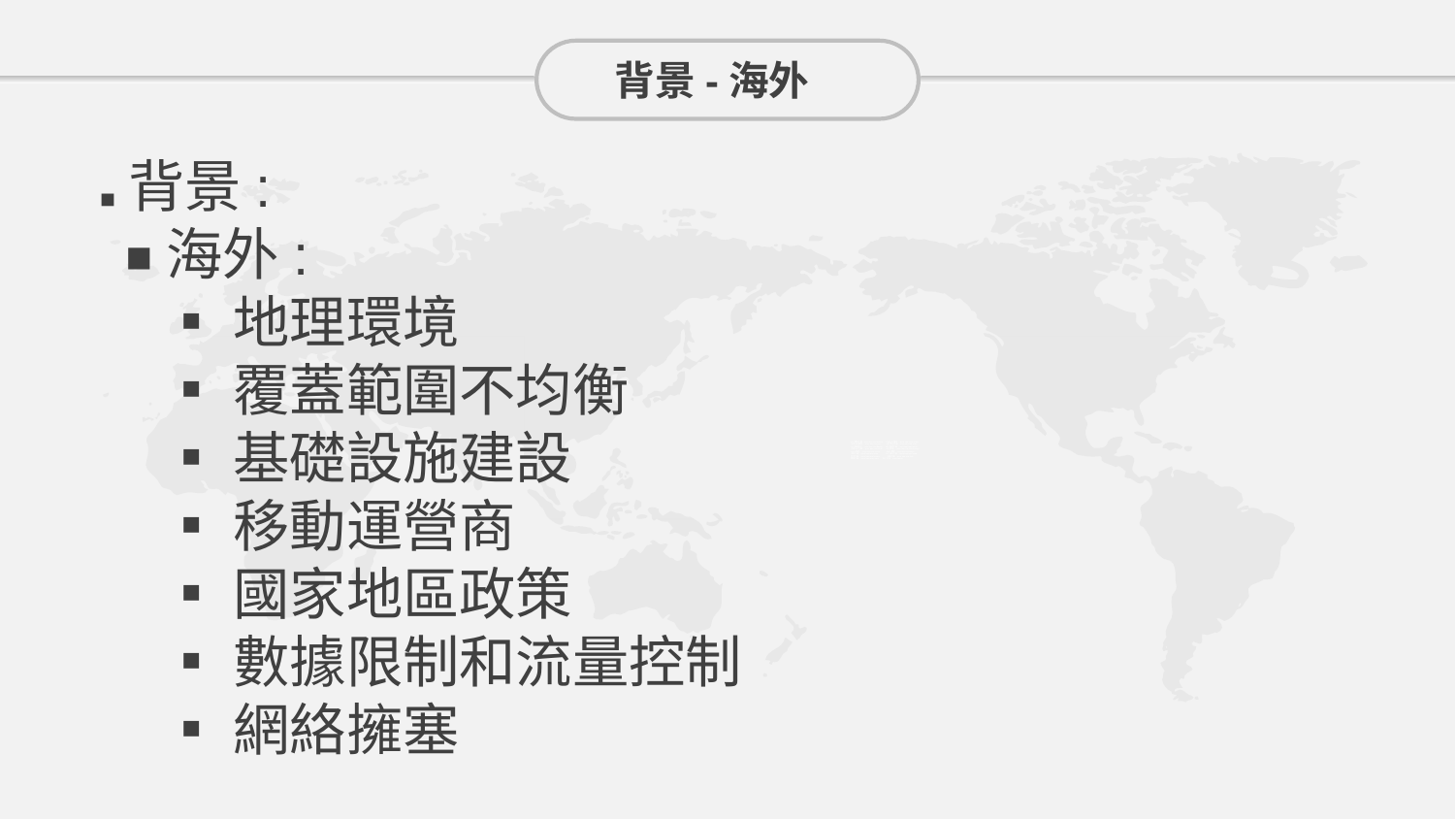

背景-海外

◼️背景:
  ◾海外:
     ▪️地理環境
     ▪覆蓋範圍不均衡
     ▪基礎設施建設
     ▪移動運營商
     ▪國家地區政策
     ▪數據限制和流量控制
     ▪網絡擁塞